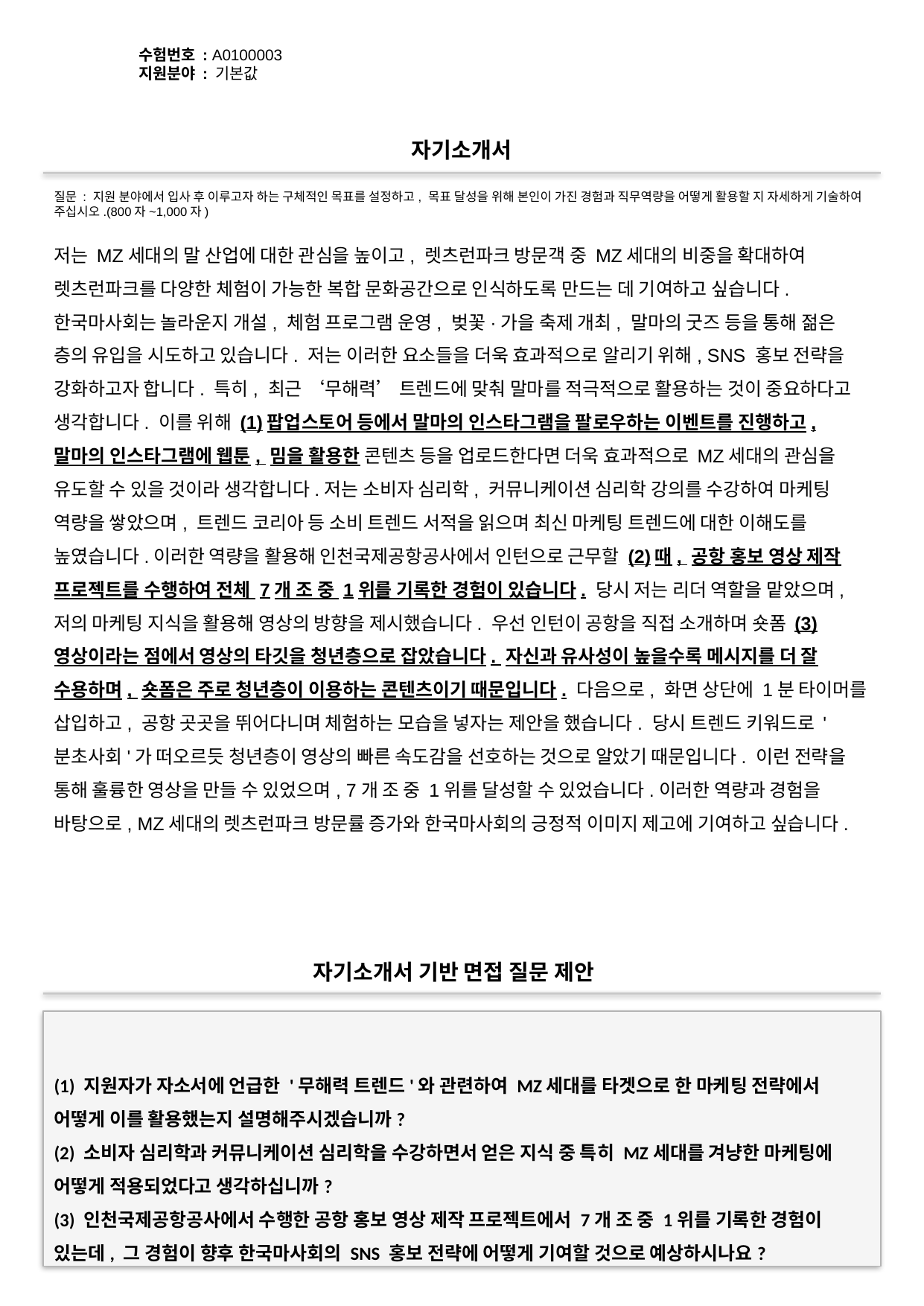

수험번호 : A0100003
지원분야 : 기본값
#

자기소개서

질문 : 지원 분야에서 입사 후 이루고자 하는 구체적인 목표를 설정하고, 목표 달성을 위해 본인이 가진 경험과 직무역량을 어떻게 활용할 지 자세하게 기술하여 주십시오.(800자~1,000자)

저는 MZ세대의 말 산업에 대한 관심을 높이고, 렛츠런파크 방문객 중 MZ세대의 비중을 확대하여 렛츠런파크를 다양한 체험이 가능한 복합 문화공간으로 인식하도록 만드는 데 기여하고 싶습니다.한국마사회는 놀라운지 개설, 체험 프로그램 운영, 벚꽃·가을 축제 개최, 말마의 굿즈 등을 통해 젊은 층의 유입을 시도하고 있습니다. 저는 이러한 요소들을 더욱 효과적으로 알리기 위해, SNS 홍보 전략을 강화하고자 합니다. 특히, 최근 ‘무해력’ 트렌드에 맞춰 말마를 적극적으로 활용하는 것이 중요하다고 생각합니다. 이를 위해 (1)팝업스토어 등에서 말마의 인스타그램을 팔로우하는 이벤트를 진행하고, 말마의 인스타그램에 웹툰, 밈을 활용한 콘텐츠 등을 업로드한다면 더욱 효과적으로 MZ세대의 관심을 유도할 수 있을 것이라 생각합니다.저는 소비자 심리학, 커뮤니케이션 심리학 강의를 수강하여 마케팅 역량을 쌓았으며, 트렌드 코리아 등 소비 트렌드 서적을 읽으며 최신 마케팅 트렌드에 대한 이해도를 높였습니다.이러한 역량을 활용해 인천국제공항공사에서 인턴으로 근무할 (2)때, 공항 홍보 영상 제작 프로젝트를 수행하여 전체 7개 조 중 1위를 기록한 경험이 있습니다. 당시 저는 리더 역할을 맡았으며, 저의 마케팅 지식을 활용해 영상의 방향을 제시했습니다. 우선 인턴이 공항을 직접 소개하며 숏폼 (3)영상이라는 점에서 영상의 타깃을 청년층으로 잡았습니다. 자신과 유사성이 높을수록 메시지를 더 잘 수용하며, 숏폼은 주로 청년층이 이용하는 콘텐츠이기 때문입니다. 다음으로, 화면 상단에 1분 타이머를 삽입하고, 공항 곳곳을 뛰어다니며 체험하는 모습을 넣자는 제안을 했습니다. 당시 트렌드 키워드로 '분초사회'가 떠오르듯 청년층이 영상의 빠른 속도감을 선호하는 것으로 알았기 때문입니다. 이런 전략을 통해 훌륭한 영상을 만들 수 있었으며, 7개 조 중 1위를 달성할 수 있었습니다.이러한 역량과 경험을 바탕으로, MZ세대의 렛츠런파크 방문률 증가와 한국마사회의 긍정적 이미지 제고에 기여하고 싶습니다.

자기소개서 기반 면접 질문 제안

(1) 지원자가 자소서에 언급한 '무해력 트렌드'와 관련하여 MZ세대를 타겟으로 한 마케팅 전략에서 어떻게 이를 활용했는지 설명해주시겠습니까?
(2) 소비자 심리학과 커뮤니케이션 심리학을 수강하면서 얻은 지식 중 특히 MZ세대를 겨냥한 마케팅에 어떻게 적용되었다고 생각하십니까?
(3) 인천국제공항공사에서 수행한 공항 홍보 영상 제작 프로젝트에서 7개 조 중 1위를 기록한 경험이 있는데, 그 경험이 향후 한국마사회의 SNS 홍보 전략에 어떻게 기여할 것으로 예상하시나요?